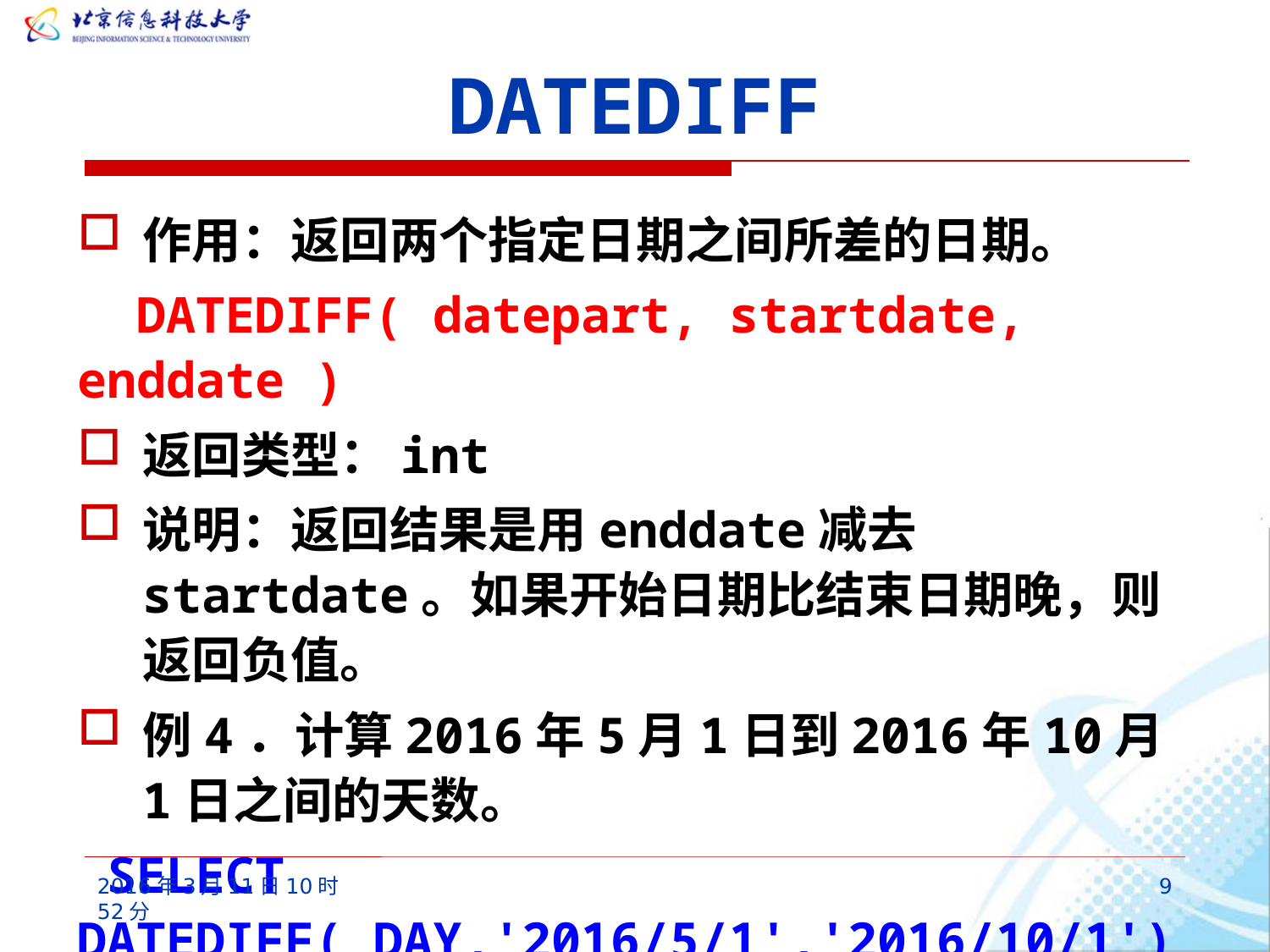

# DATEDIFF
作用：返回两个指定日期之间所差的日期。
  DATEDIFF( datepart, startdate, enddate )
返回类型：int
说明：返回结果是用enddate减去startdate。如果开始日期比结束日期晚，则返回负值。
例4．计算2016年5月1日到2016年10月1日之间的天数。
 SELECT DATEDIFF( DAY,'2016/5/1','2016/10/1')

2016年3月11日10时52分
9